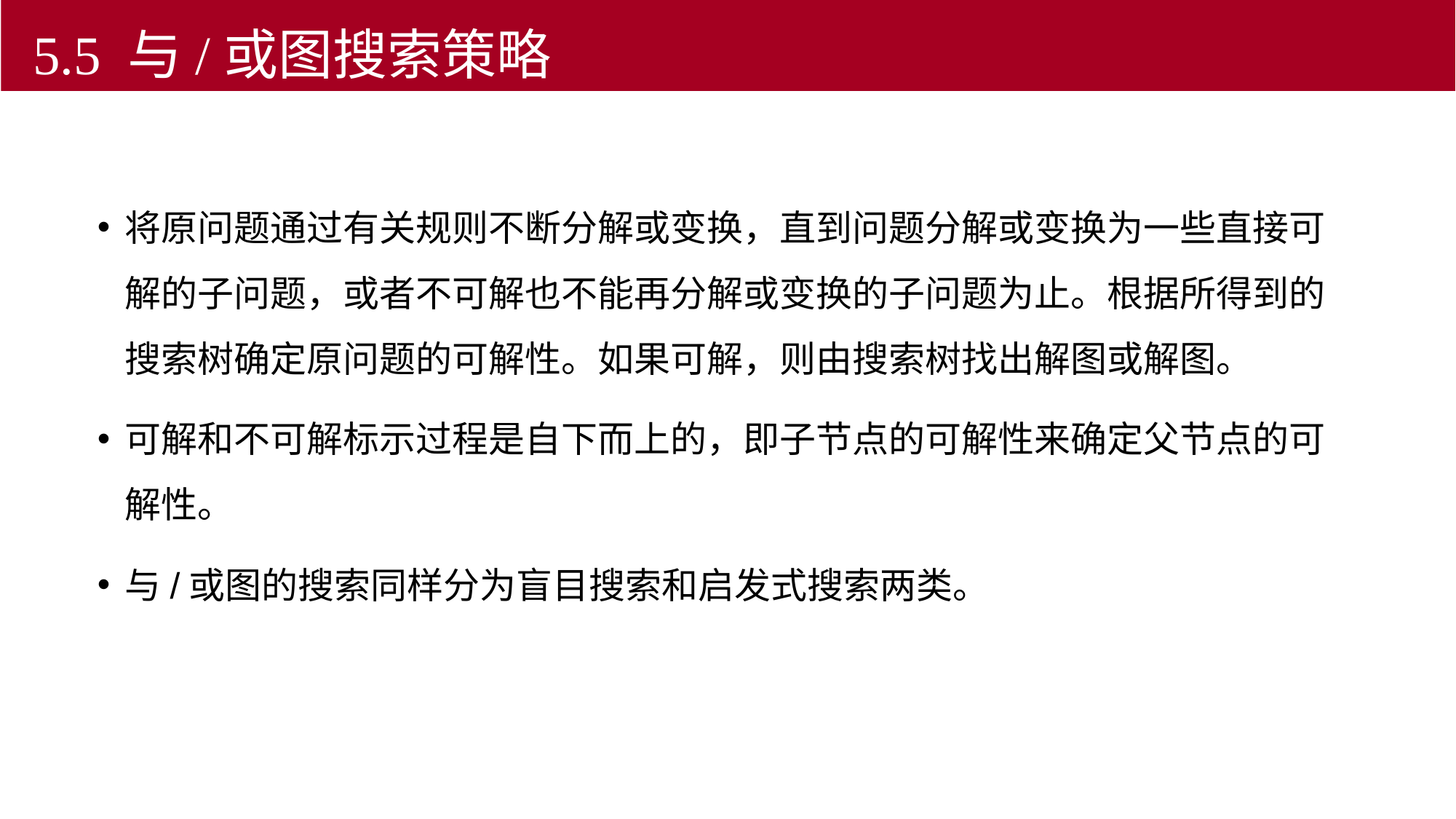

5.5 与/或图搜索策略
将原问题通过有关规则不断分解或变换，直到问题分解或变换为一些直接可解的子问题，或者不可解也不能再分解或变换的子问题为止。根据所得到的搜索树确定原问题的可解性。如果可解，则由搜索树找出解图或解图。
可解和不可解标示过程是自下而上的，即子节点的可解性来确定父节点的可解性。
与/或图的搜索同样分为盲目搜索和启发式搜索两类。